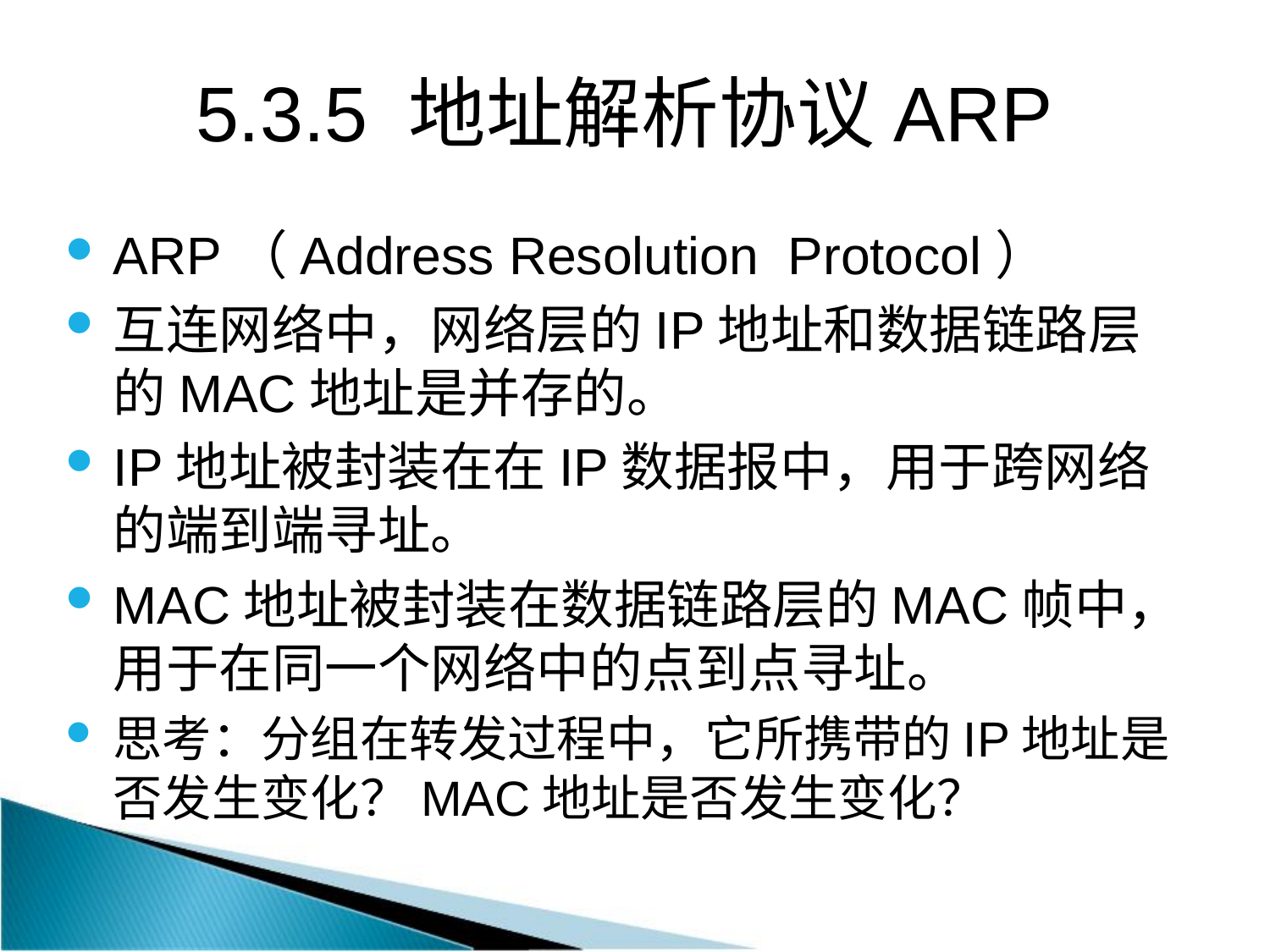

# 5.3.5 地址解析协议ARP
ARP（Address Resolution  Protocol）
互连网络中，网络层的IP地址和数据链路层的MAC地址是并存的。
IP地址被封装在在IP数据报中，用于跨网络的端到端寻址。
MAC地址被封装在数据链路层的MAC帧中，用于在同一个网络中的点到点寻址。
思考：分组在转发过程中，它所携带的IP地址是否发生变化？MAC地址是否发生变化？